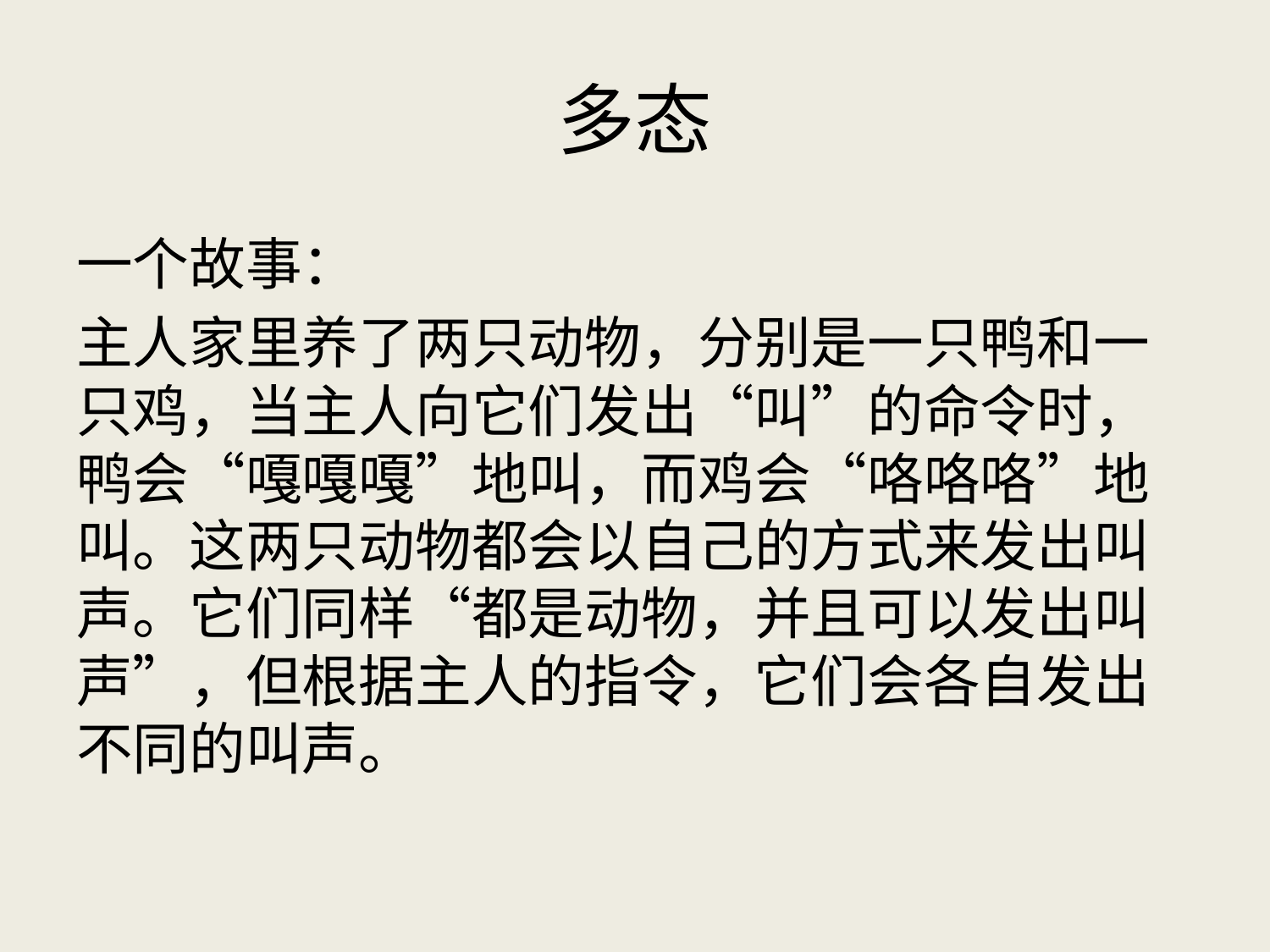

# 多态
一个故事：
主人家里养了两只动物，分别是一只鸭和一只鸡，当主人向它们发出“叫”的命令时，鸭会“嘎嘎嘎”地叫，而鸡会“咯咯咯”地叫。这两只动物都会以自己的方式来发出叫声。它们同样“都是动物，并且可以发出叫声”，但根据主人的指令，它们会各自发出不同的叫声。